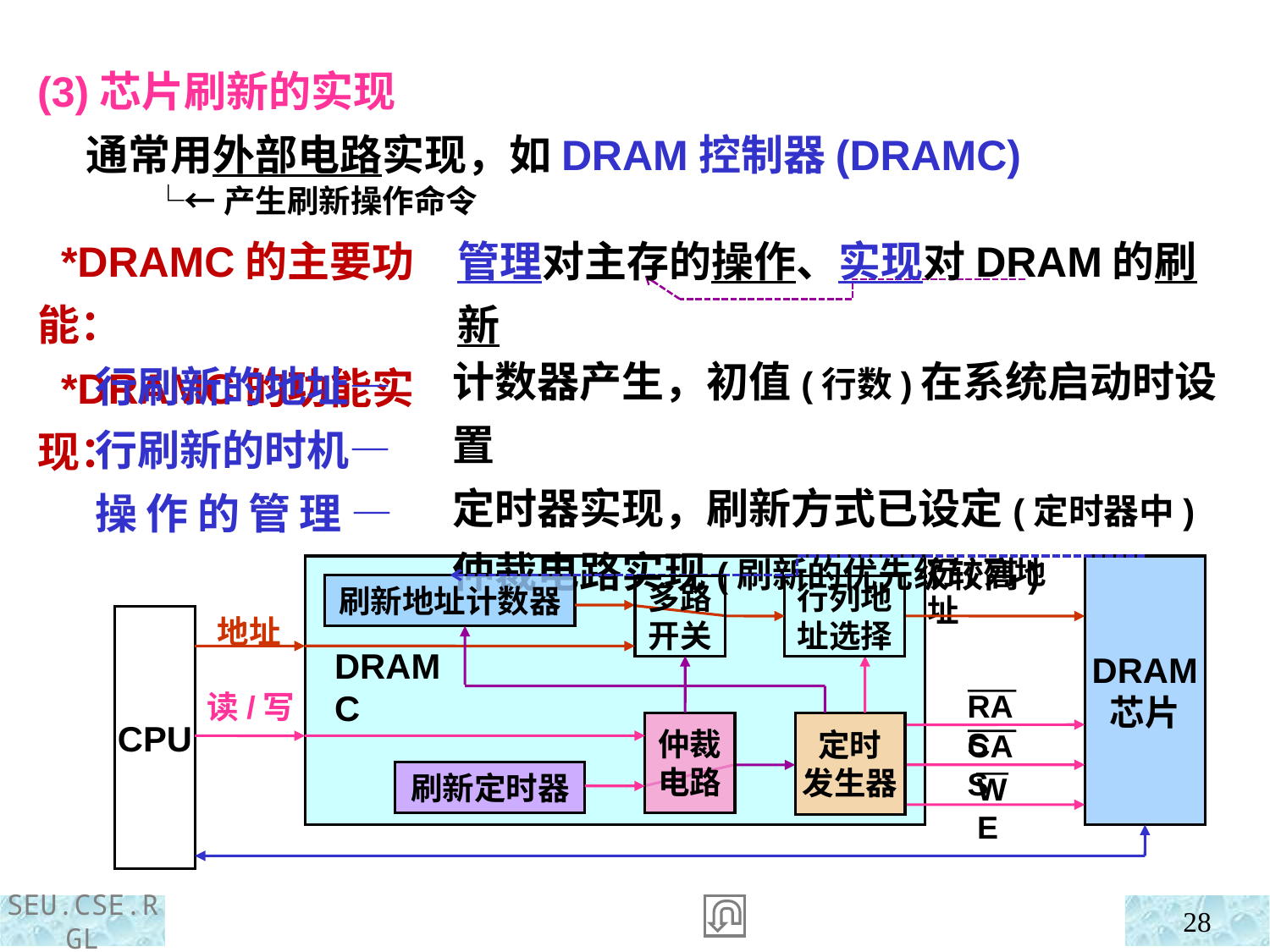

(3)芯片刷新的实现
    通常用外部电路实现，如DRAM控制器(DRAMC)
                └←产生刷新操作命令
  *DRAMC的主要功能：
  *DRAMC的功能实现：
管理对主存的操作、实现对DRAM的刷新
计数器产生，初值(行数)在系统启动时设置
定时器实现，刷新方式已设定(定时器中)
仲裁电路实现(刷新的优先级较高)
     行刷新的地址—
     行刷新的时机—
     操作的管理—
刷新地址计数器
行列地址选择

DRAM
芯片
行/列地址
地址
CPU

DRAMC
RAS
读/写

定时
发生器

CAS

WE

多路开关

仲裁
电路

刷新定时器

28